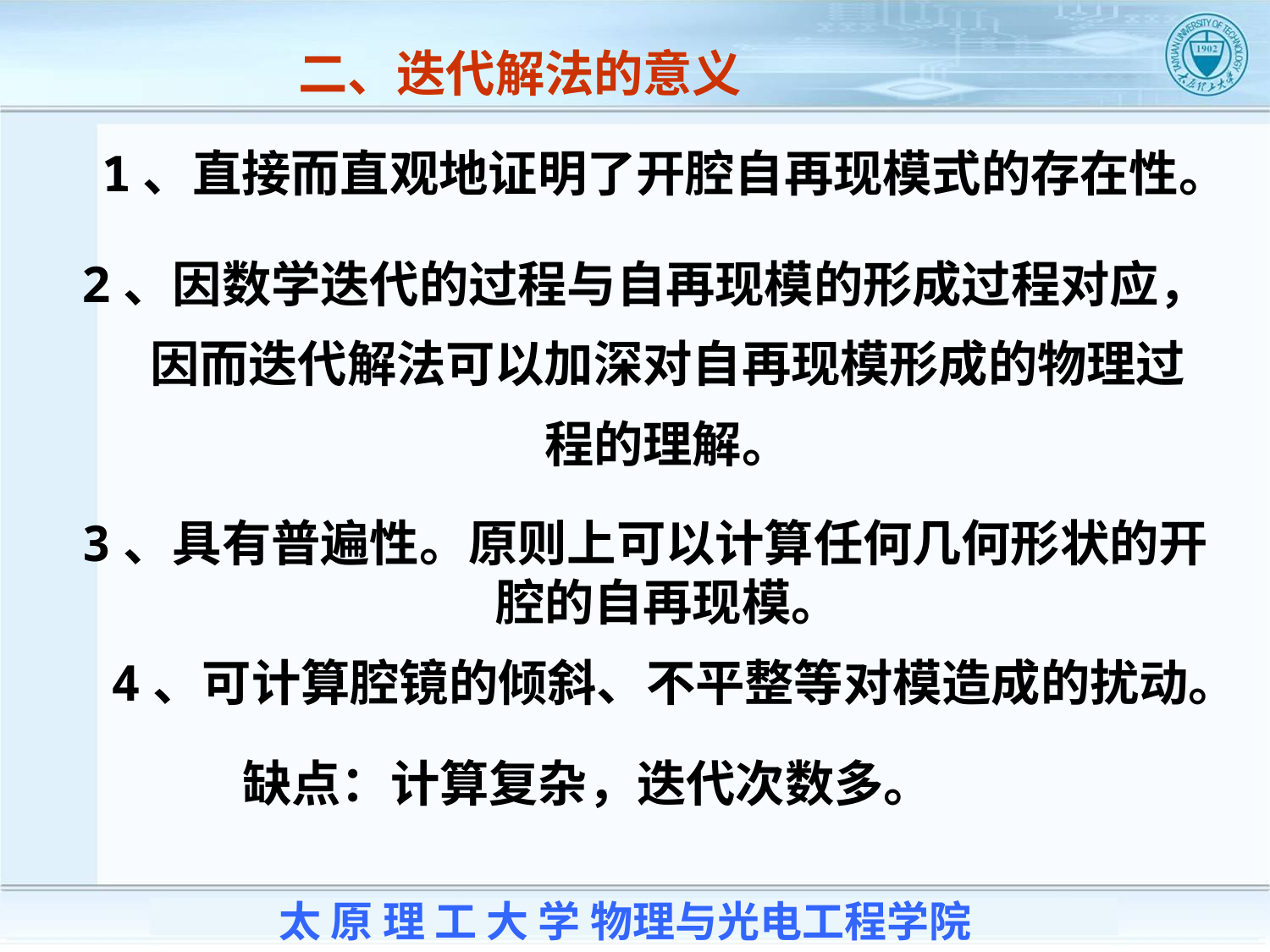

二、迭代解法的意义
1、直接而直观地证明了开腔自再现模式的存在性。
2、因数学迭代的过程与自再现模的形成过程对应，
   因而迭代解法可以加深对自再现模形成的物理过
   程的理解。
3、具有普遍性。原则上可以计算任何几何形状的开
   腔的自再现模。
4、可计算腔镜的倾斜、不平整等对模造成的扰动。
缺点：计算复杂，迭代次数多。